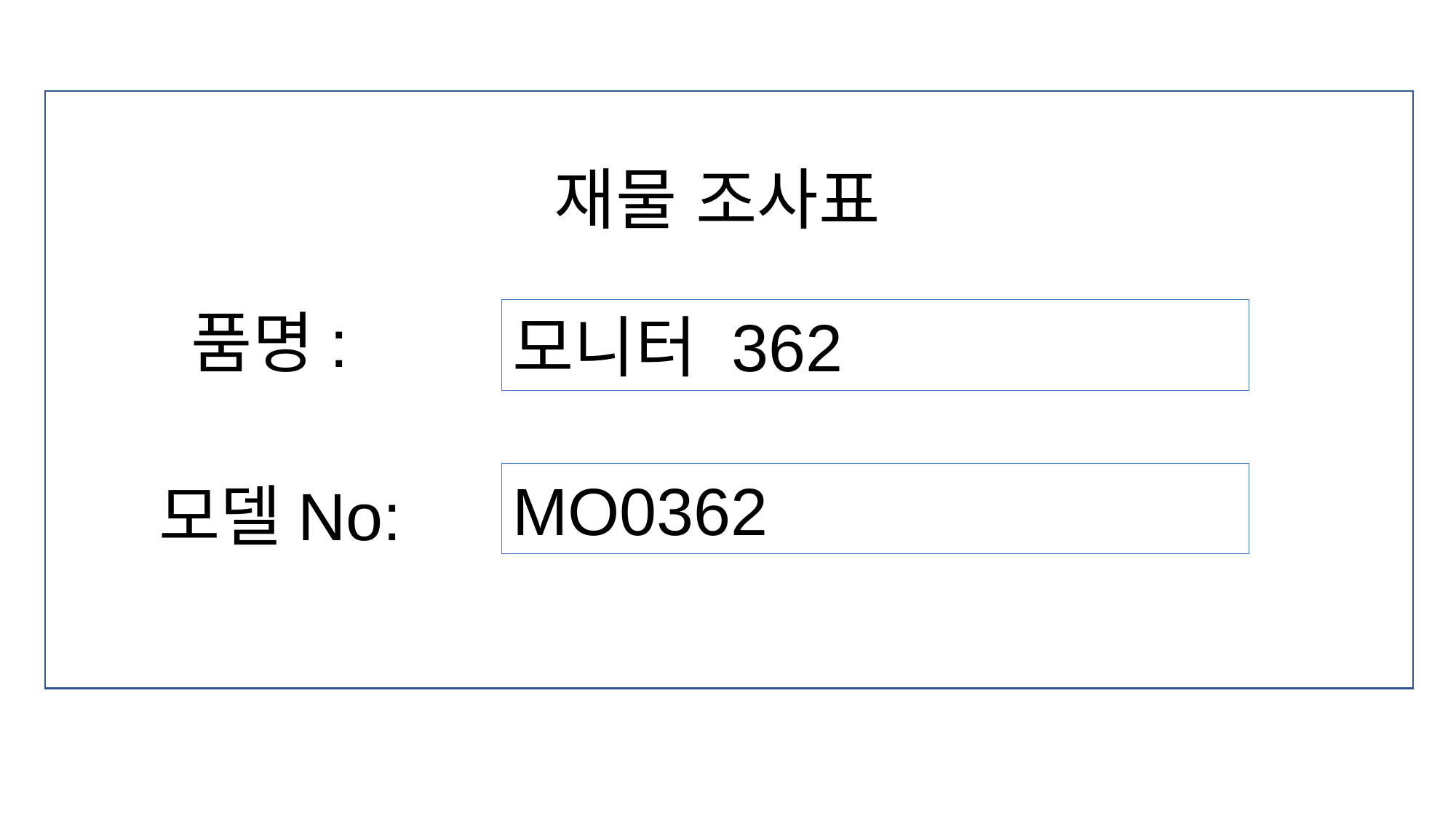

재물 조사표
품명:
모니터 362
MO0362
모델No: